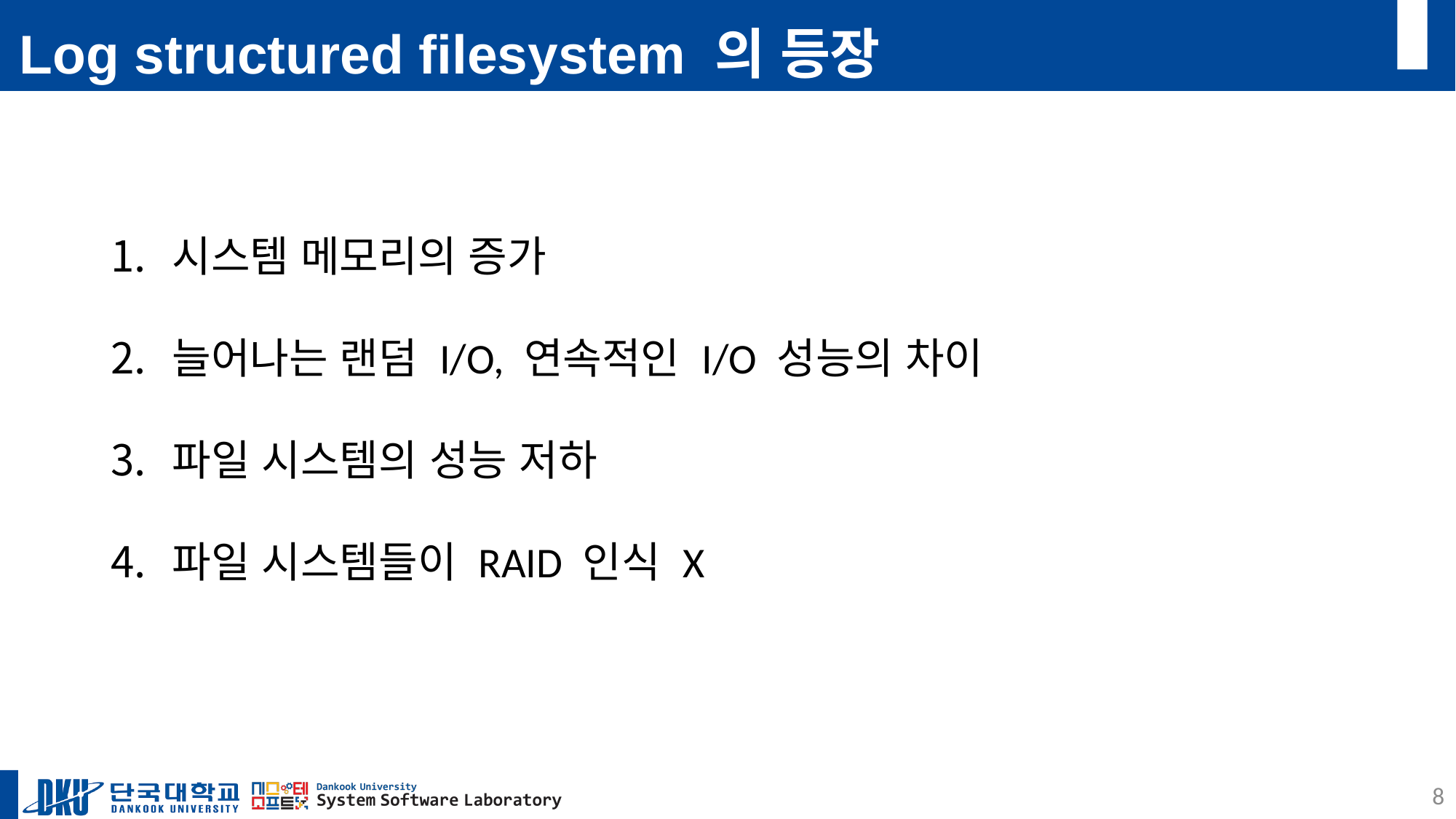

# Log structured filesystem 의 등장
시스템 메모리의 증가

늘어나는 랜덤 I/O, 연속적인 I/O 성능의 차이

파일 시스템의 성능 저하

파일 시스템들이 RAID 인식 X
8